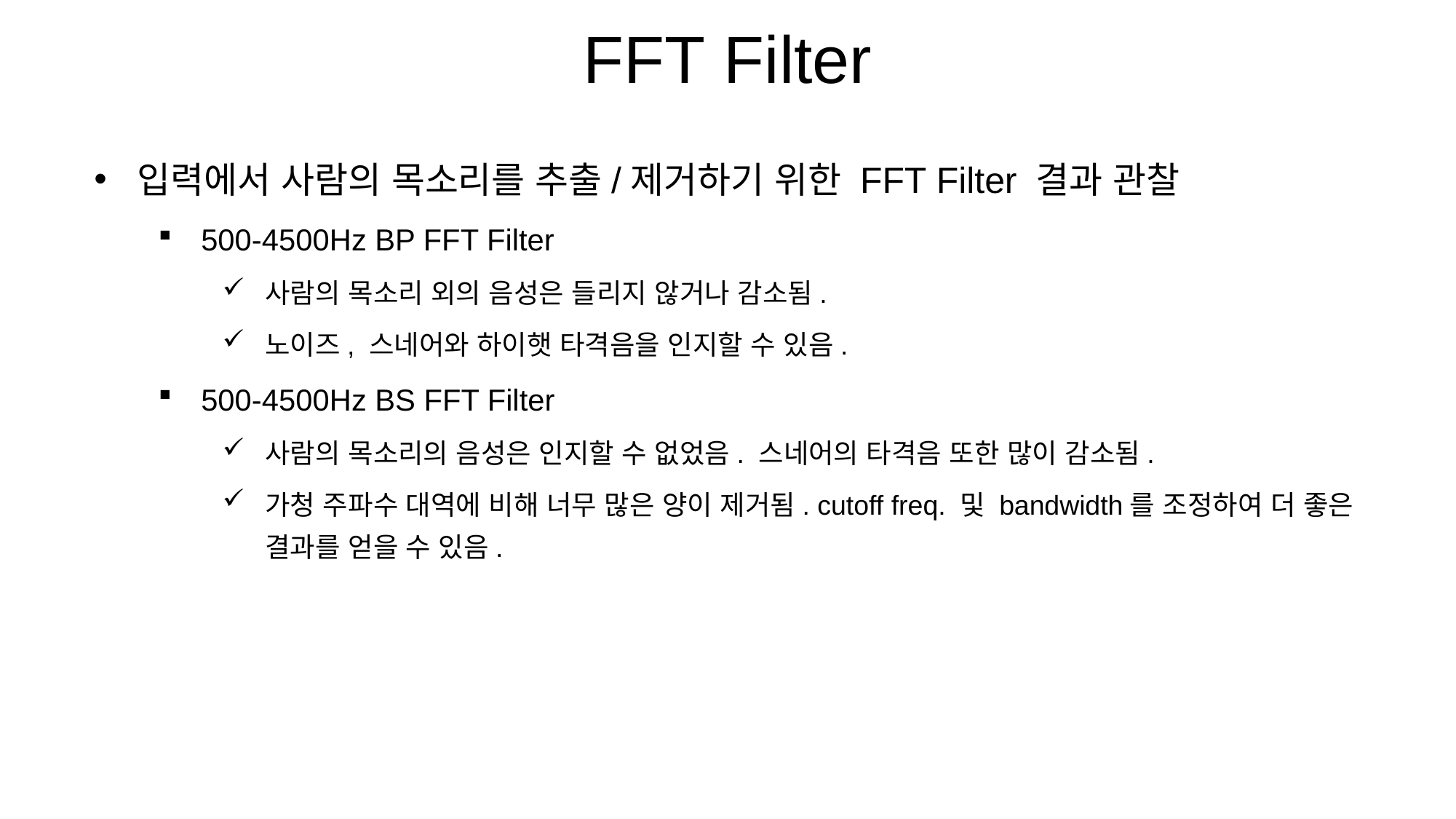

# FFT Filter
입력에서 사람의 목소리를 추출/제거하기 위한 FFT Filter 결과 관찰
500-4500Hz BP FFT Filter
사람의 목소리 외의 음성은 들리지 않거나 감소됨.
노이즈, 스네어와 하이햇 타격음을 인지할 수 있음.
500-4500Hz BS FFT Filter
사람의 목소리의 음성은 인지할 수 없었음. 스네어의 타격음 또한 많이 감소됨.
가청 주파수 대역에 비해 너무 많은 양이 제거됨. cutoff freq. 및 bandwidth를 조정하여 더 좋은 결과를 얻을 수 있음.